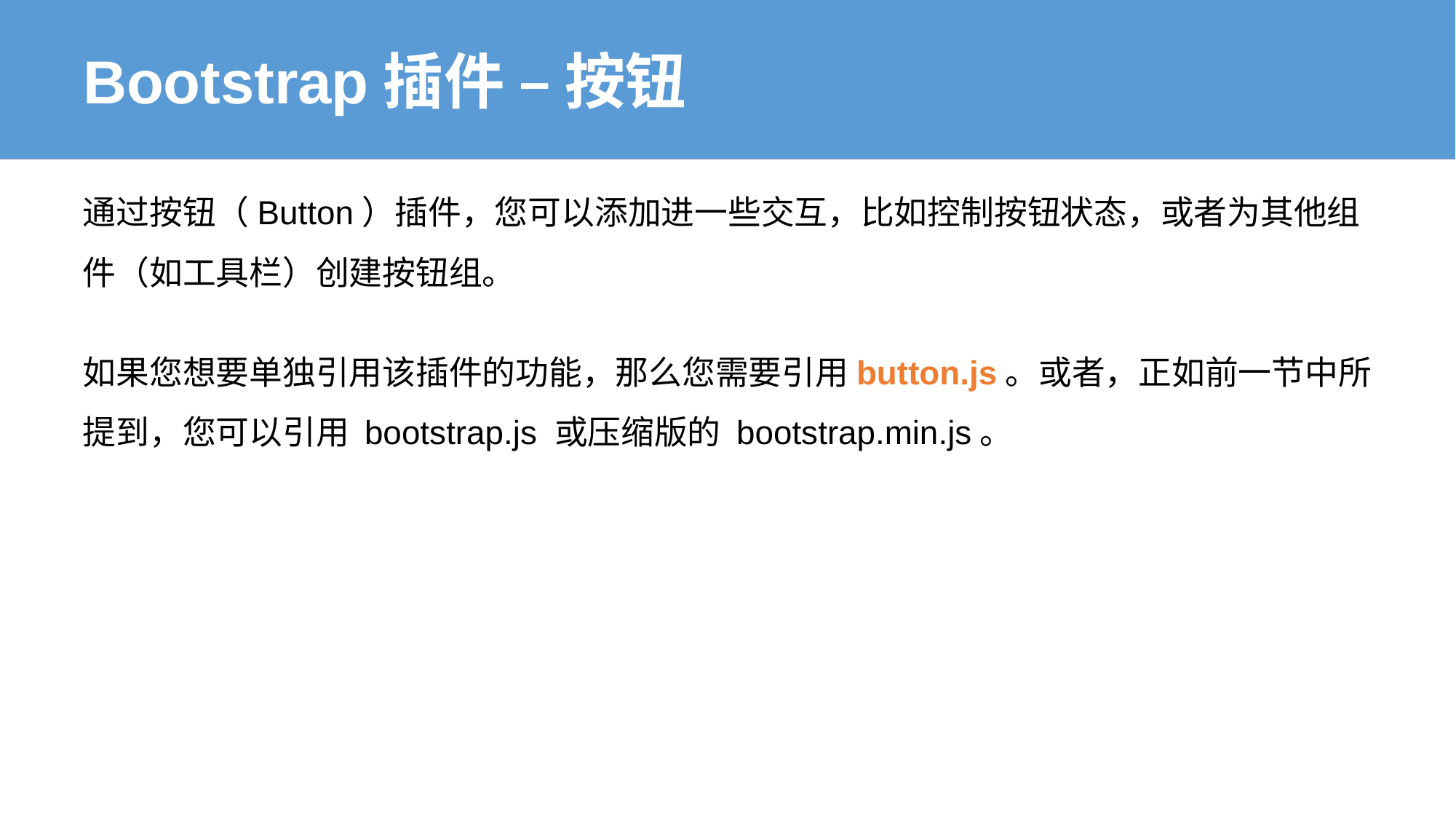

# Bootstrap插件 – 按钮
通过按钮（Button）插件，您可以添加进一些交互，比如控制按钮状态，或者为其他组件（如工具栏）创建按钮组。

如果您想要单独引用该插件的功能，那么您需要引用button.js。或者，正如前一节中所提到，您可以引用 bootstrap.js 或压缩版的 bootstrap.min.js。